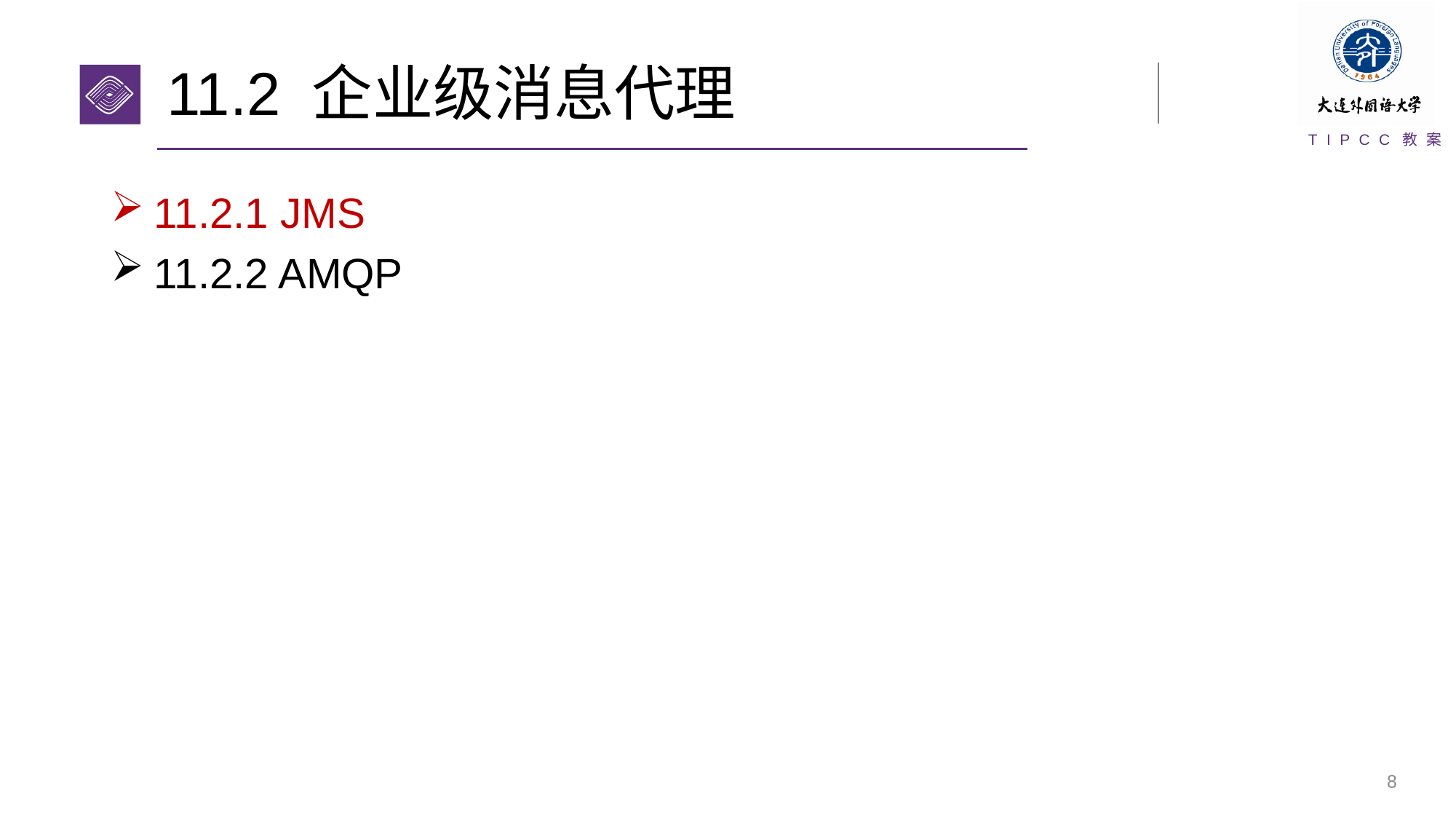

# 11.2 企业级消息代理
11.2.1 JMS
11.2.2 AMQP
8